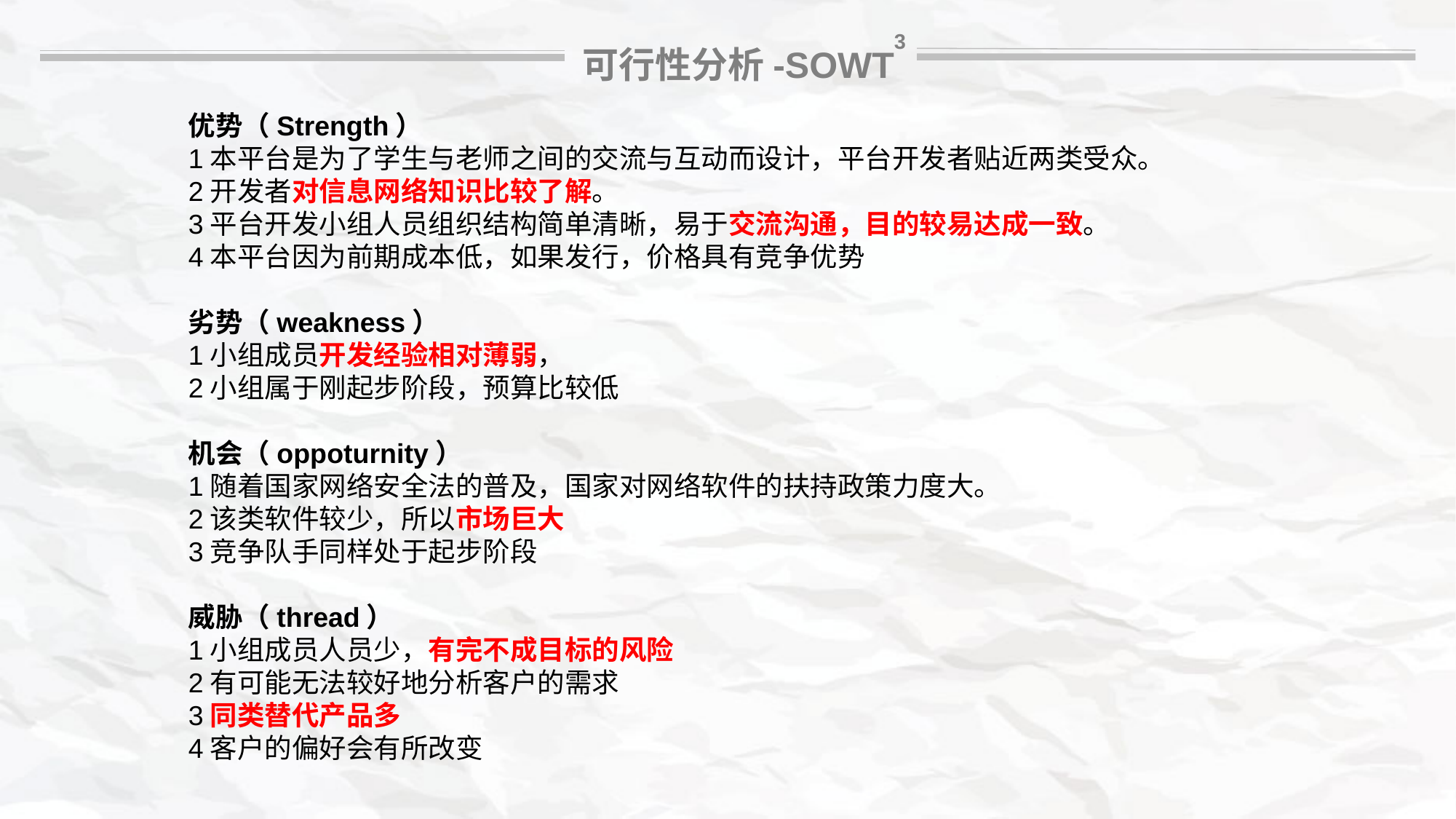

可行性分析-SOWT3
优势（Strength）
1本平台是为了学生与老师之间的交流与互动而设计，平台开发者贴近两类受众。
2开发者对信息网络知识比较了解。
3平台开发小组人员组织结构简单清晰，易于交流沟通，目的较易达成一致。
4本平台因为前期成本低，如果发行，价格具有竞争优势

劣势（weakness）
1小组成员开发经验相对薄弱，
2小组属于刚起步阶段，预算比较低

机会（oppoturnity）
1随着国家网络安全法的普及，国家对网络软件的扶持政策力度大。
2该类软件较少，所以市场巨大
3竞争队手同样处于起步阶段

威胁（thread）
1小组成员人员少，有完不成目标的风险
2有可能无法较好地分析客户的需求
3同类替代产品多
4客户的偏好会有所改变